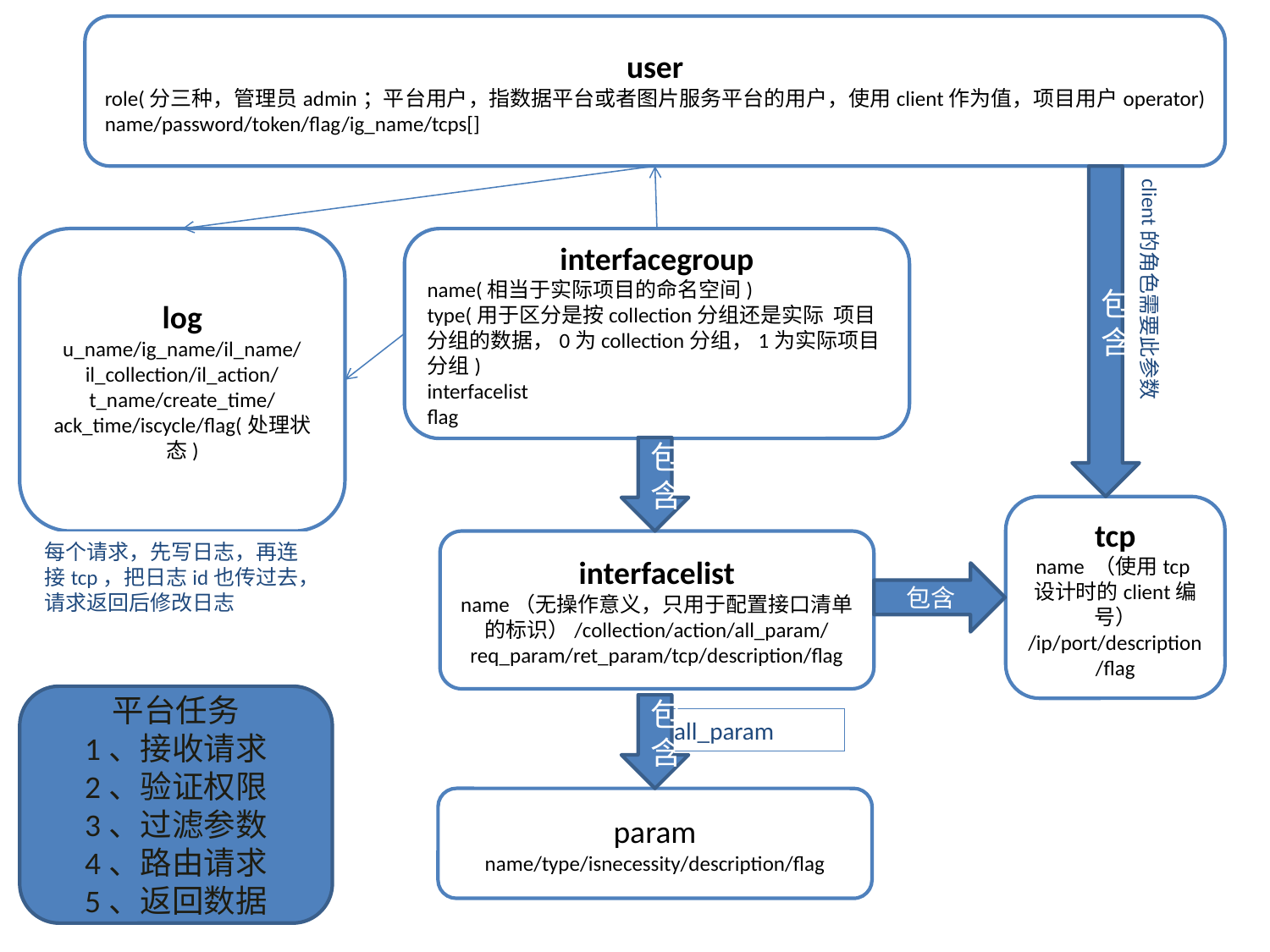

user
role(分三种，管理员admin；平台用户，指数据平台或者图片服务平台的用户，使用client作为值，项目用户operator)
name/password/token/flag/ig_name/tcps[]
包含
client的角色需要此参数
log
u_name/ig_name/il_name/il_collection/il_action/t_name/create_time/ack_time/iscycle/flag(处理状态)
interfacegroup
name(相当于实际项目的命名空间)
type(用于区分是按collection分组还是实际  项目分组的数据，0为collection分组，1为实际项目分组)
interfacelist
flag
包含
tcp
name （使用tcp设计时的client编号） /ip/port/description/flag
interfacelist
name（无操作意义，只用于配置接口清单的标识）/collection/action/all_param/req_param/ret_param/tcp/description/flag
每个请求，先写日志，再连接tcp，把日志id也传过去，
请求返回后修改日志
包含
平台任务
1、接收请求
2、验证权限
3、过滤参数
4、路由请求
5、返回数据
包含
all_param
param
name/type/isnecessity/description/flag